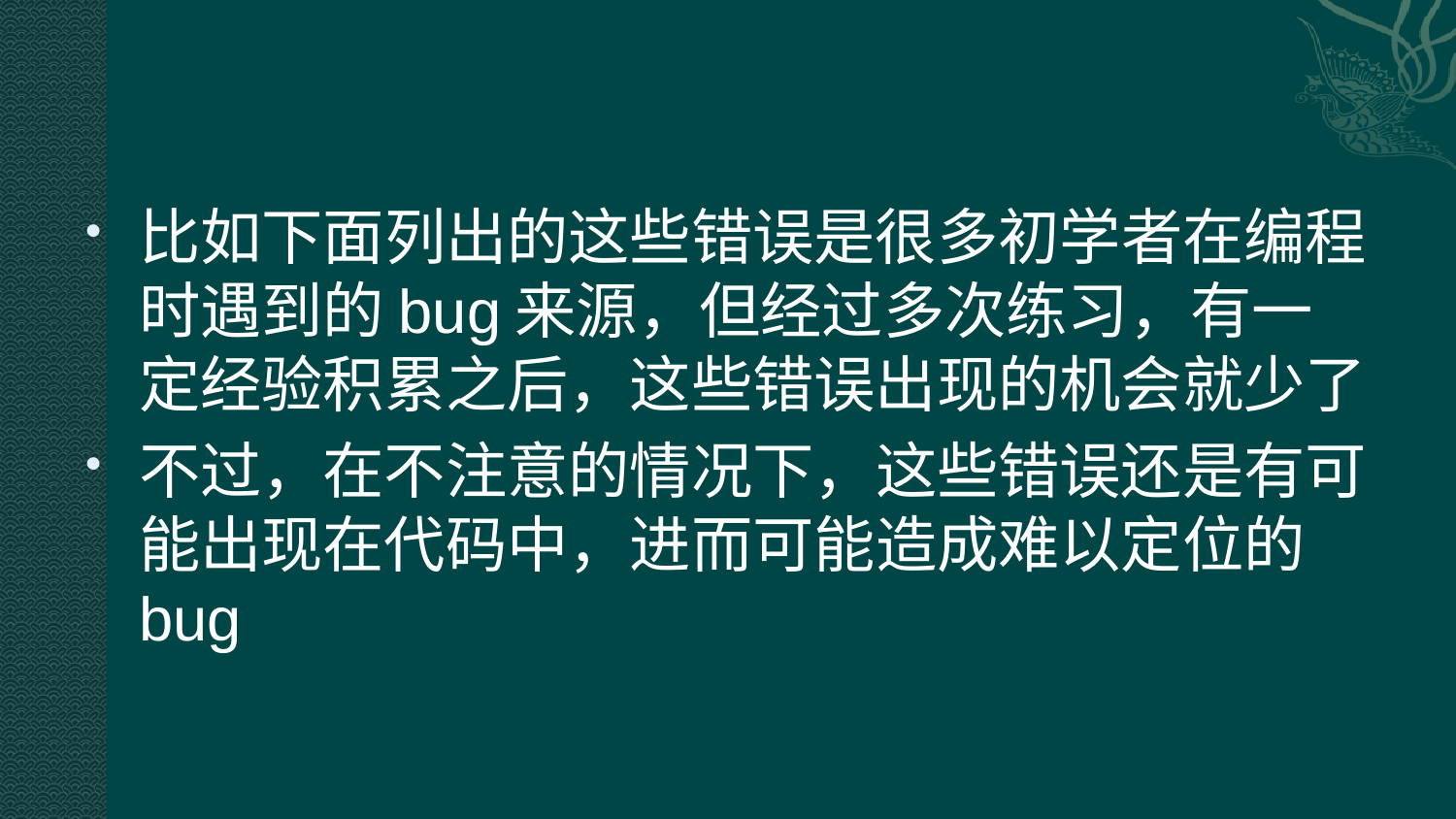

#
比如下面列出的这些错误是很多初学者在编程时遇到的bug来源，但经过多次练习，有一定经验积累之后，这些错误出现的机会就少了
不过，在不注意的情况下，这些错误还是有可能出现在代码中，进而可能造成难以定位的bug